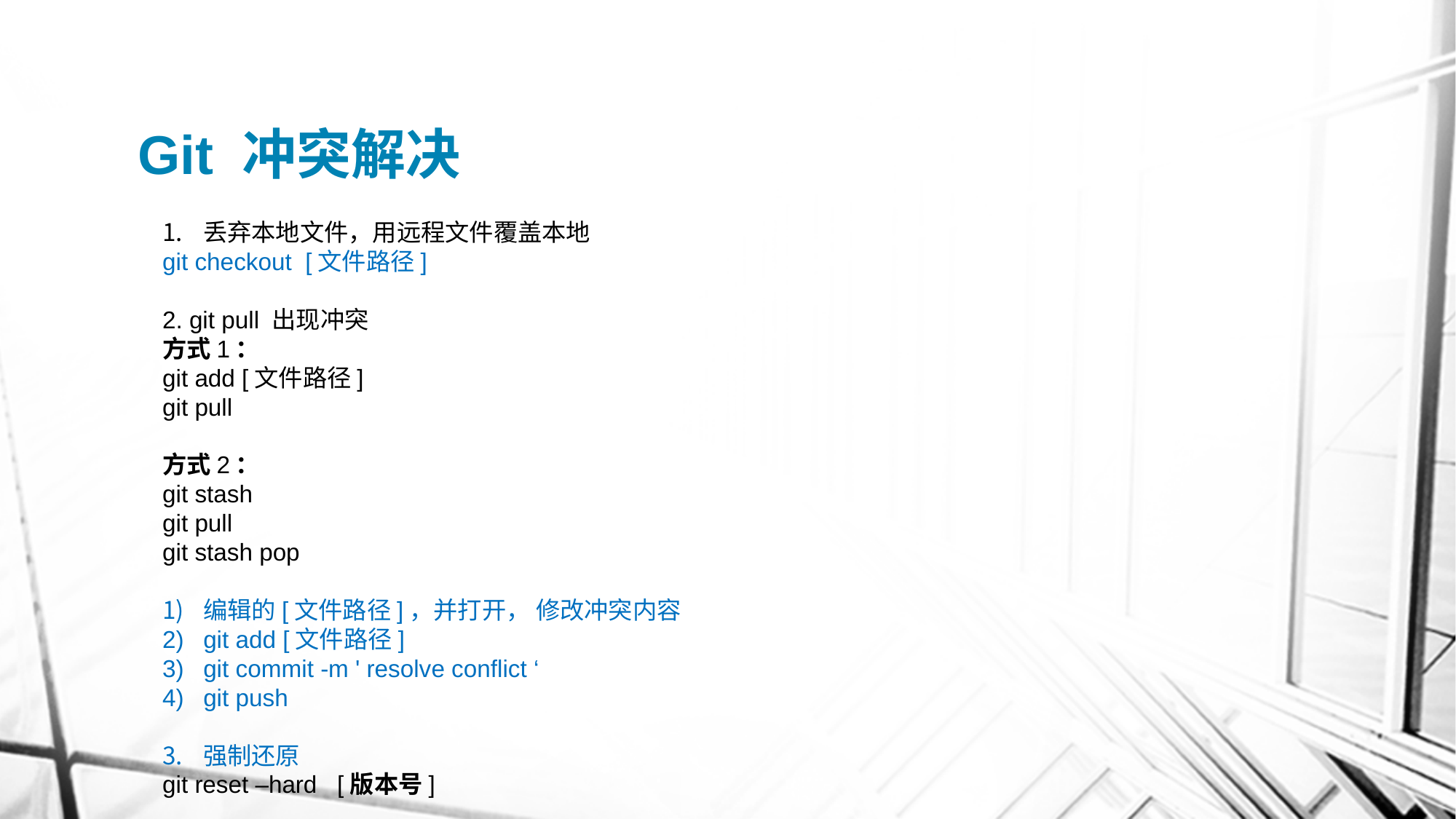

# Git 冲突解决
丢弃本地文件，用远程文件覆盖本地
git checkout  [文件路径]

2. git pull 出现冲突
方式1：
git add [文件路径]
git pull

方式2：
git stash
git pull
git stash pop

编辑的[文件路径]，并打开， 修改冲突内容
git add [文件路径]
git commit -m ' resolve conflict ‘
git push

强制还原
git reset –hard   [版本号]